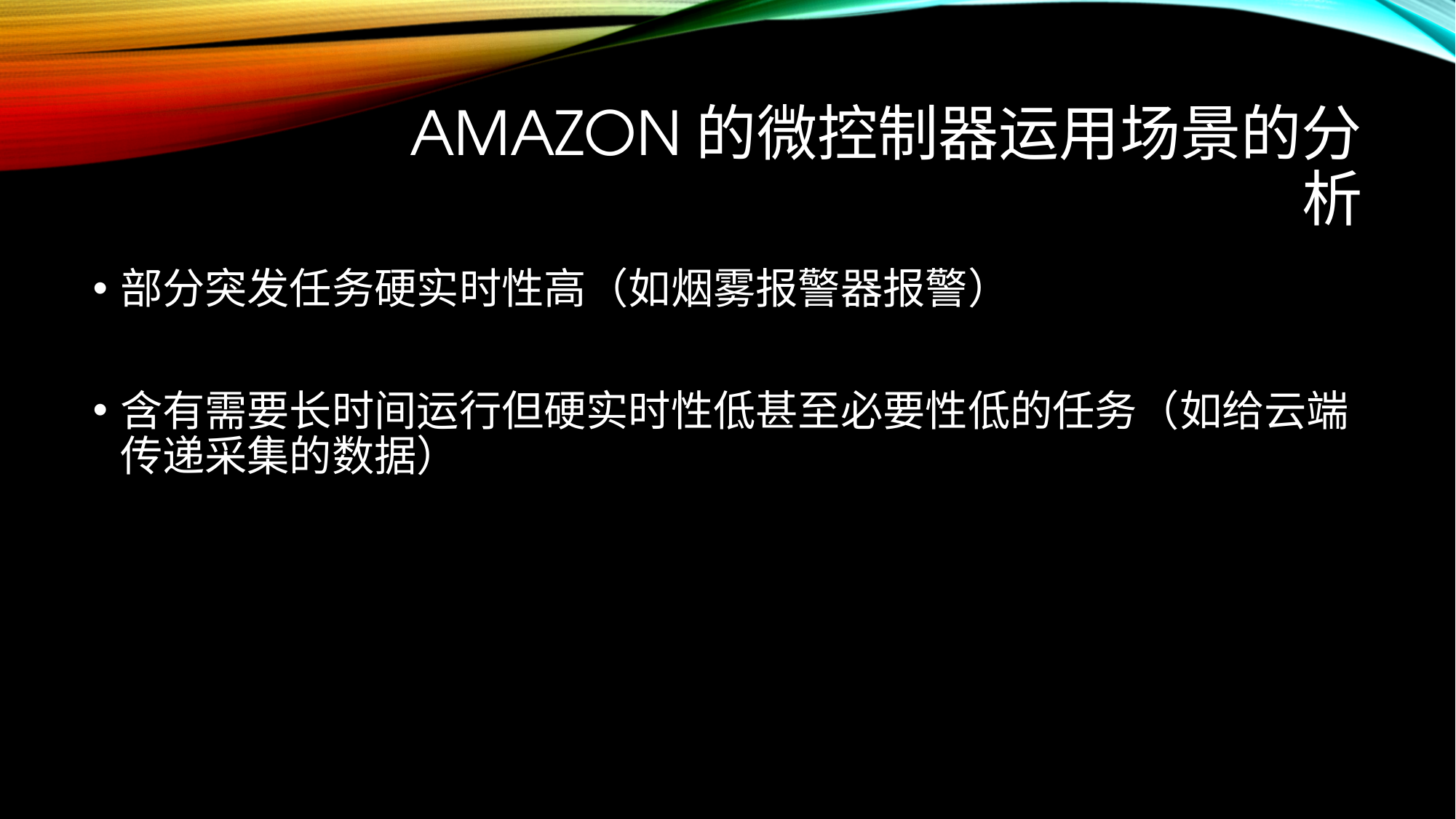

# Amazon的微控制器运用场景的分析
部分突发任务硬实时性高（如烟雾报警器报警）

含有需要长时间运行但硬实时性低甚至必要性低的任务（如给云端传递采集的数据）